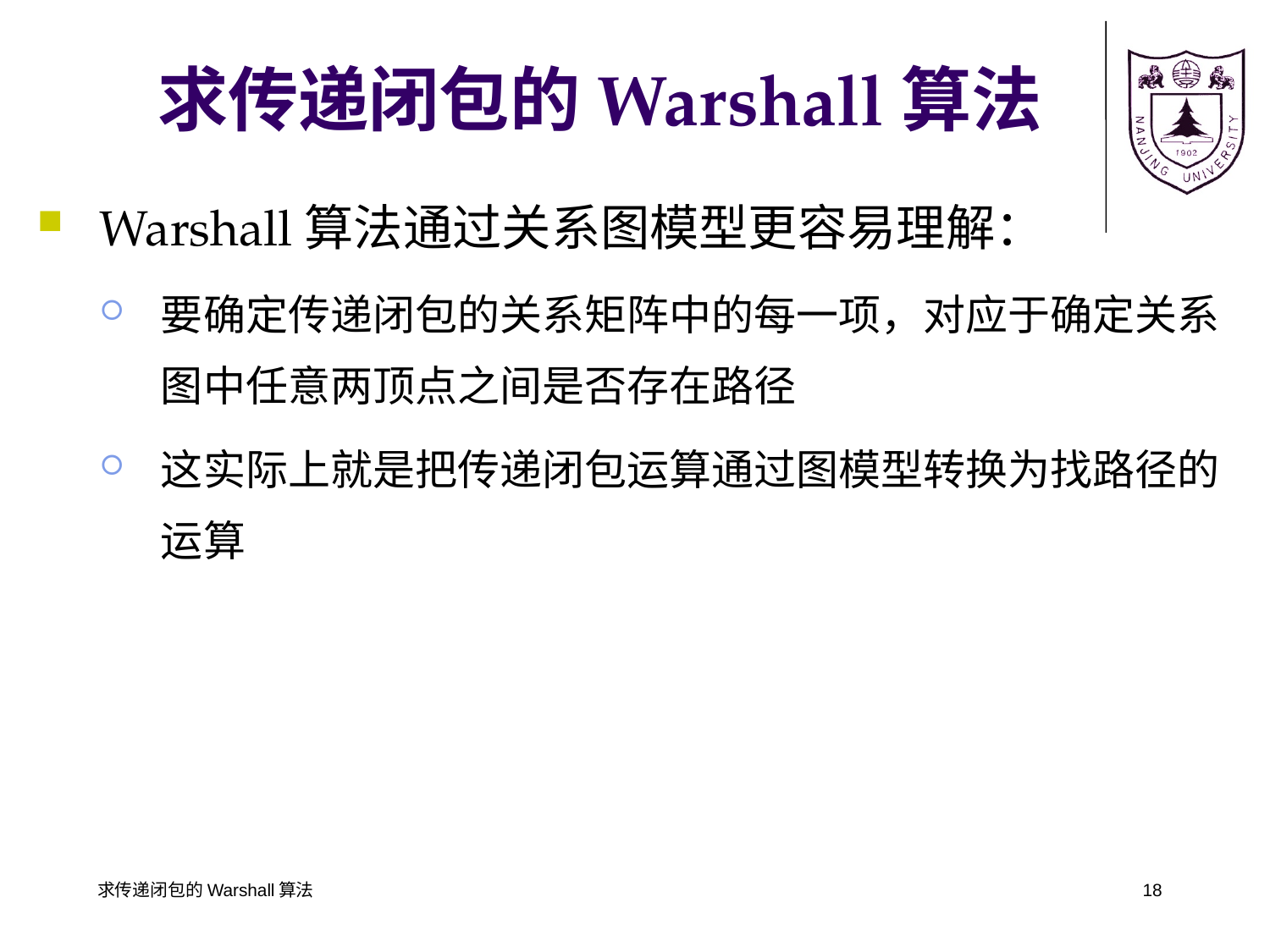

# 求传递闭包的Warshall算法
Warshall算法通过关系图模型更容易理解：
要确定传递闭包的关系矩阵中的每一项，对应于确定关系图中任意两顶点之间是否存在路径
这实际上就是把传递闭包运算通过图模型转换为找路径的运算
求传递闭包的Warshall算法
18